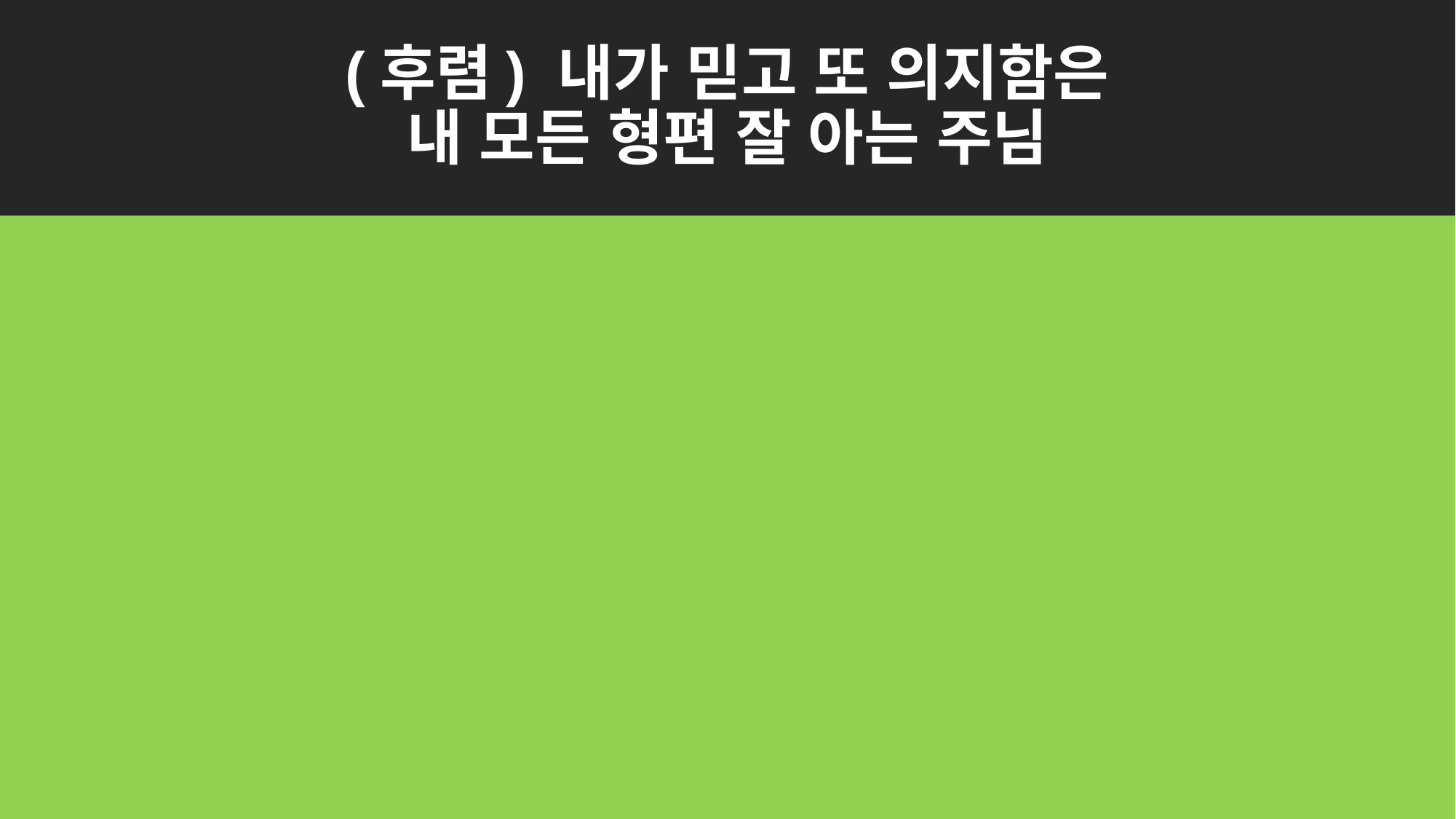

# (후렴) 내가 믿고 또 의지함은 내 모든 형편 잘 아는 주님